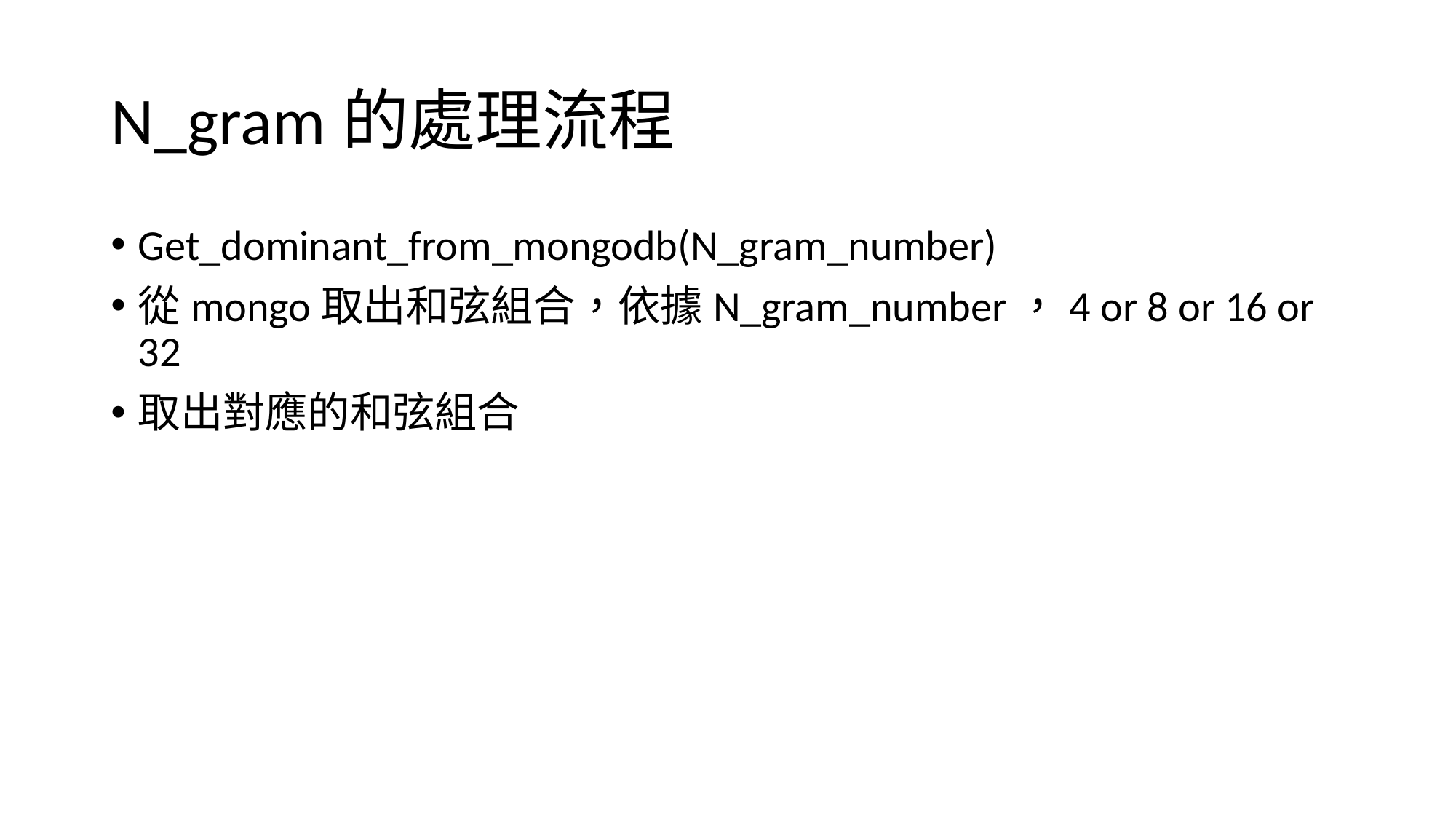

# N_gram的處理流程
Get_dominant_from_mongodb(N_gram_number)
從mongo取出和弦組合，依據N_gram_number，4 or 8 or 16 or 32
取出對應的和弦組合